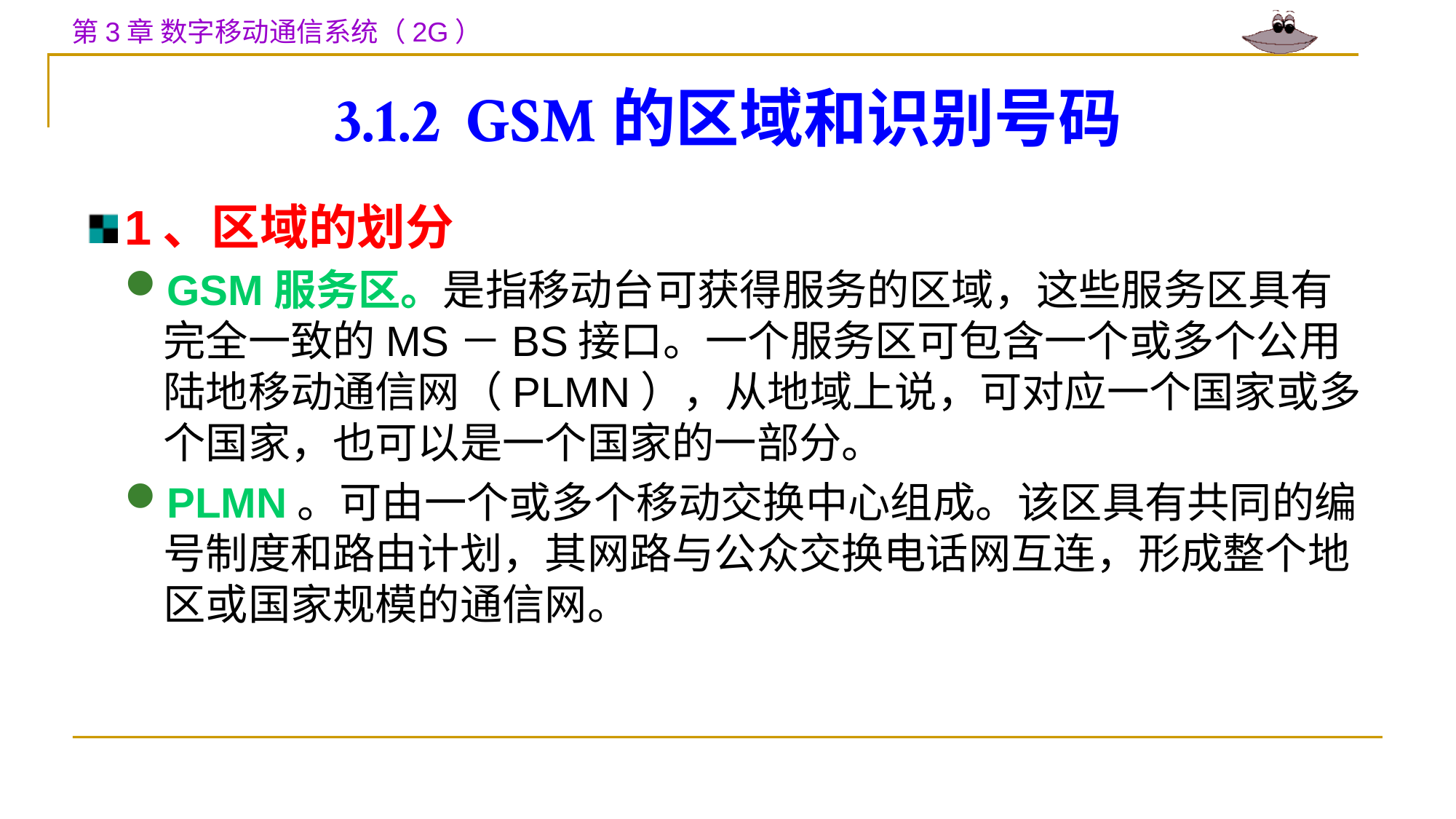

# 3.1.2  GSM的区域和识别号码
1、区域的划分
GSM服务区。是指移动台可获得服务的区域，这些服务区具有完全一致的MS－BS接口。一个服务区可包含一个或多个公用陆地移动通信网（PLMN），从地域上说，可对应一个国家或多个国家，也可以是一个国家的一部分。
PLMN。可由一个或多个移动交换中心组成。该区具有共同的编号制度和路由计划，其网路与公众交换电话网互连，形成整个地区或国家规模的通信网。